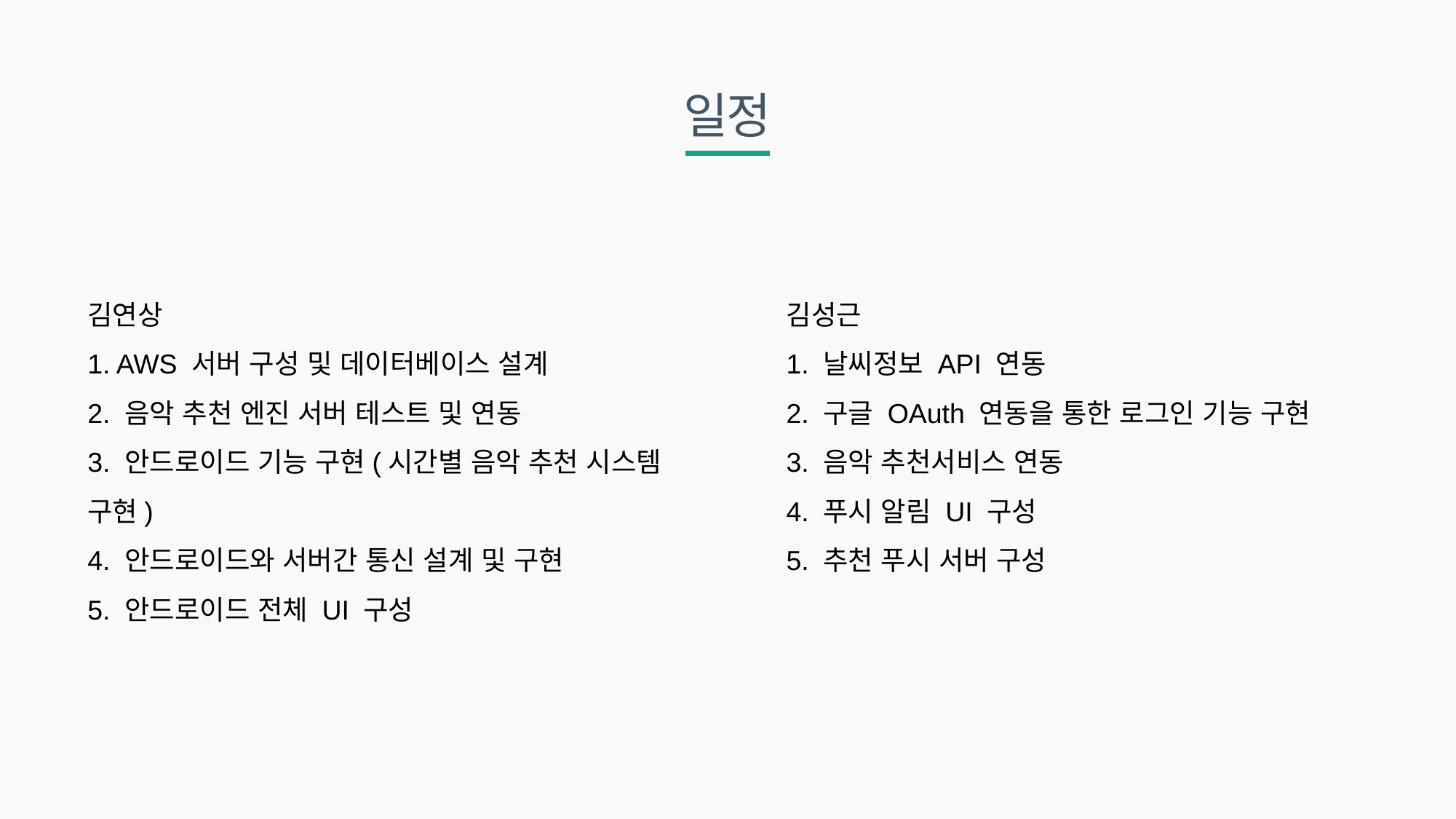

일정
김연상
1. AWS 서버 구성 및 데이터베이스 설계
2. 음악 추천 엔진 서버 테스트 및 연동
3. 안드로이드 기능 구현(시간별 음악 추천 시스템 구현)
4. 안드로이드와 서버간 통신 설계 및 구현
5. 안드로이드 전체 UI 구성
김성근
1. 날씨정보 API 연동
2. 구글 OAuth 연동을 통한 로그인 기능 구현
3. 음악 추천서비스 연동
4. 푸시 알림 UI 구성
5. 추천 푸시 서버 구성